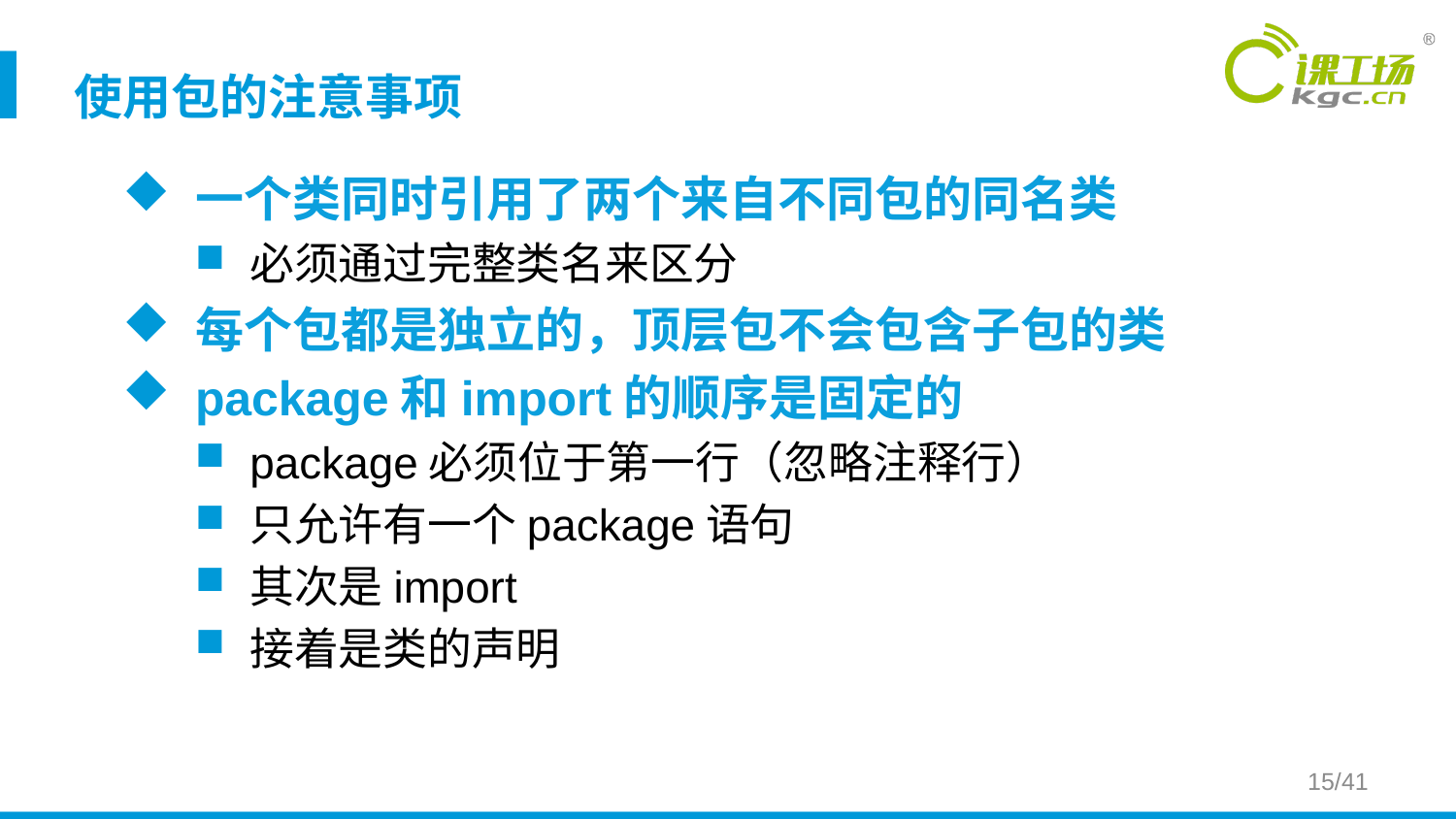

使用包的注意事项
一个类同时引用了两个来自不同包的同名类
必须通过完整类名来区分
每个包都是独立的，顶层包不会包含子包的类
package和import的顺序是固定的
package必须位于第一行（忽略注释行）
只允许有一个package语句
其次是import
接着是类的声明

15/41